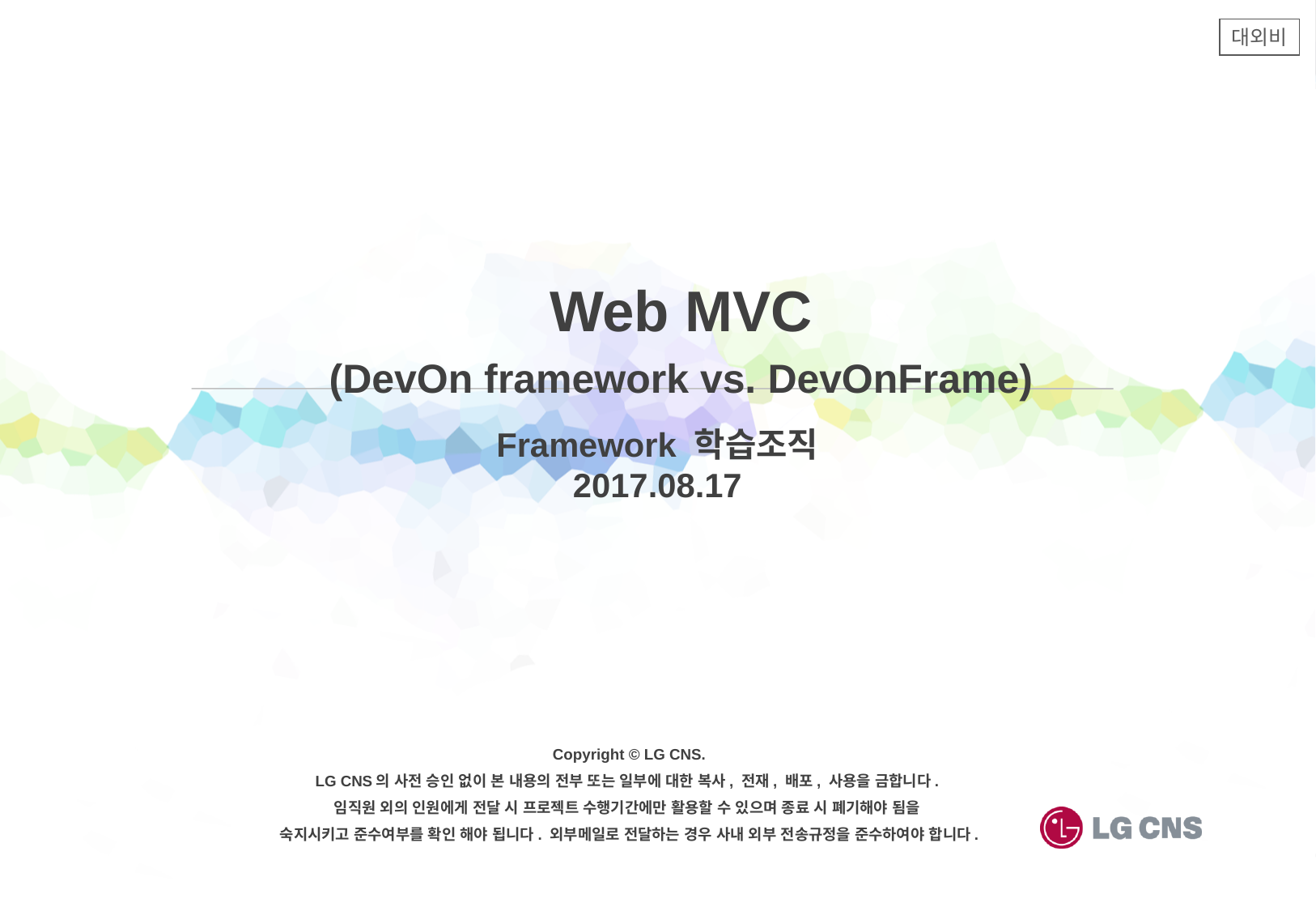

Web MVC
(DevOn framework vs. DevOnFrame)

Framework 학습조직
2017.08.17